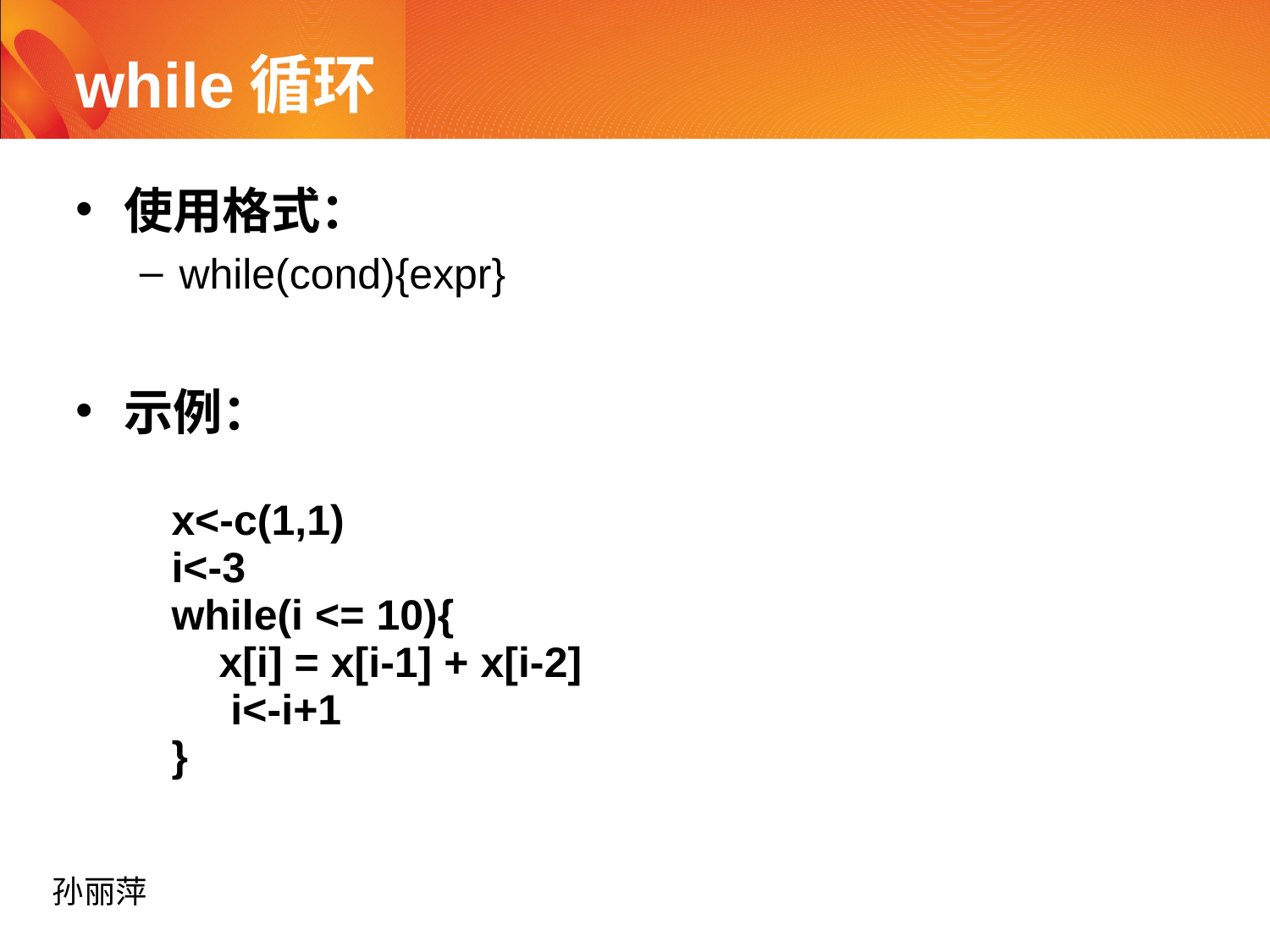

# while循环
使用格式：
while(cond){expr}

示例：

| x<-c(1,1) i<-3 while(i <= 10){ x[i] = x[i-1] + x[i-2] i<-i+1 } |
| --- |